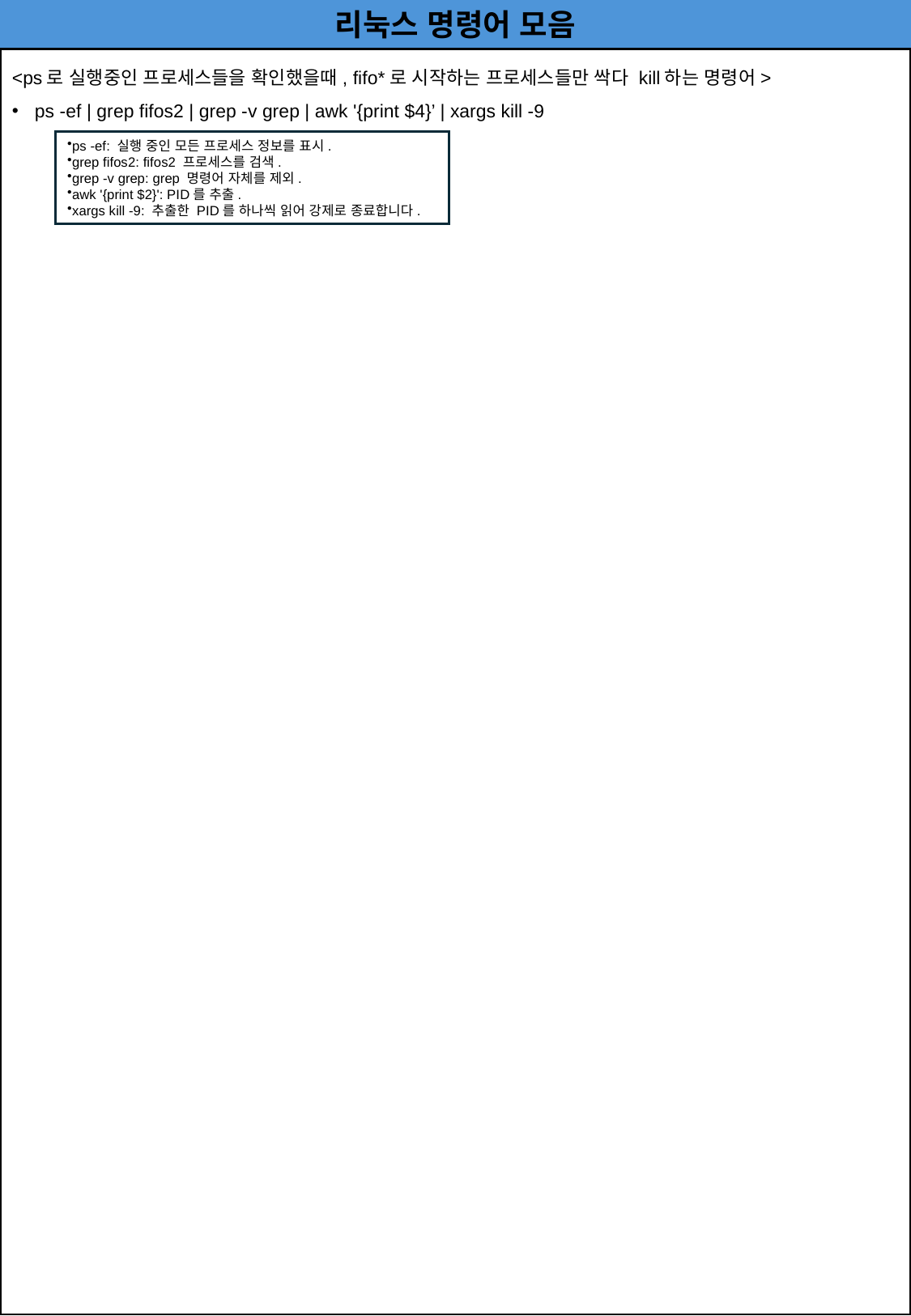

리눅스 명령어 모음
<ps로 실행중인 프로세스들을 확인했을때, fifo*로 시작하는 프로세스들만 싹다 kill하는 명령어>
ps -ef | grep fifos2 | grep -v grep | awk '{print $4}’ | xargs kill -9

ps -ef: 실행 중인 모든 프로세스 정보를 표시.
grep fifos2: fifos2 프로세스를 검색.
grep -v grep: grep 명령어 자체를 제외.
awk '{print $2}': PID를 추출.
xargs kill -9: 추출한 PID를 하나씩 읽어 강제로 종료합니다.